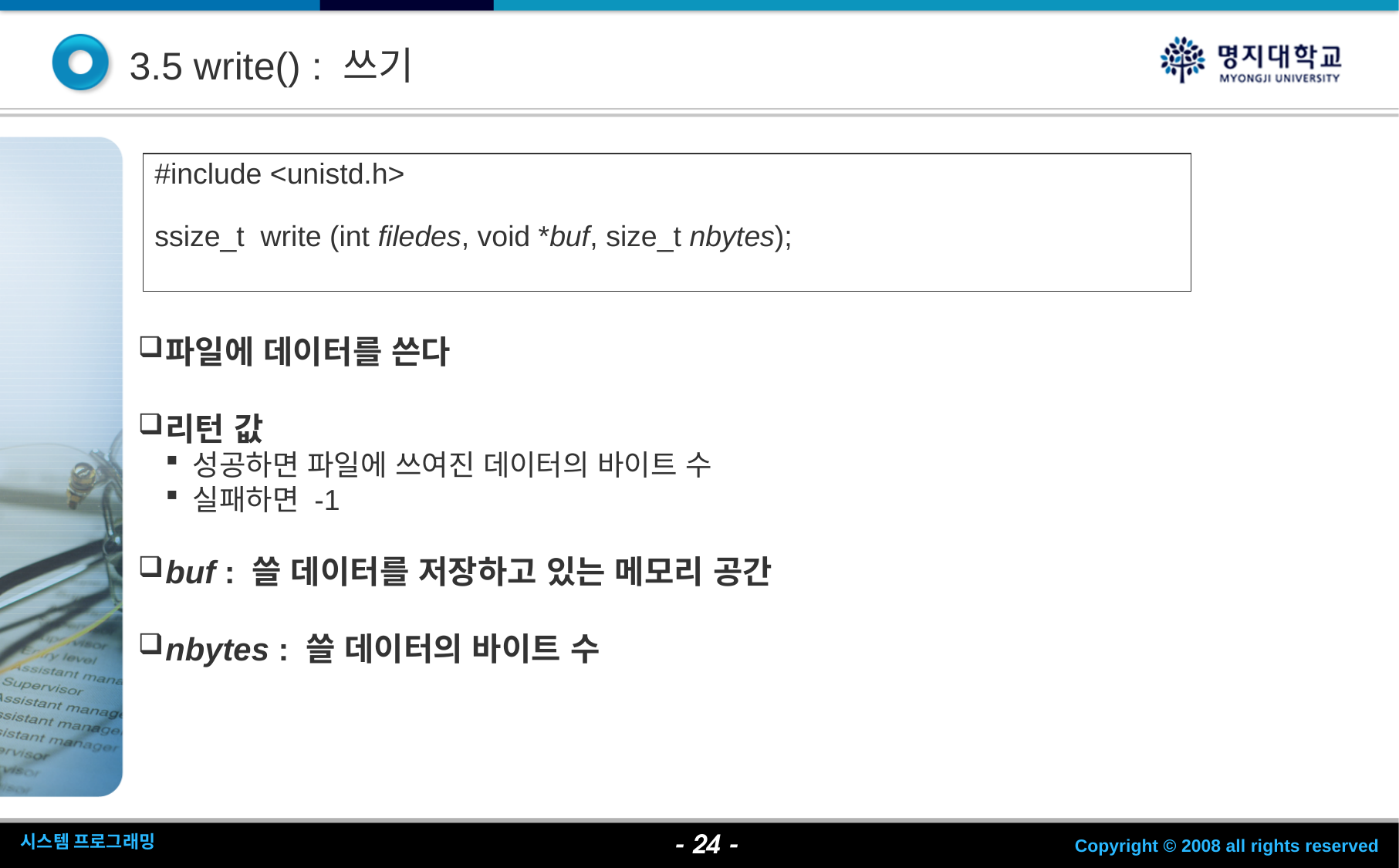

3.5 write() : 쓰기
#include <unistd.h>

ssize_t  write (int filedes, void *buf, size_t nbytes);
파일에 데이터를 쓴다

리턴 값
성공하면 파일에 쓰여진 데이터의 바이트 수
실패하면 -1

buf : 쓸 데이터를 저장하고 있는 메모리 공간

nbytes : 쓸 데이터의 바이트 수
- 24 -